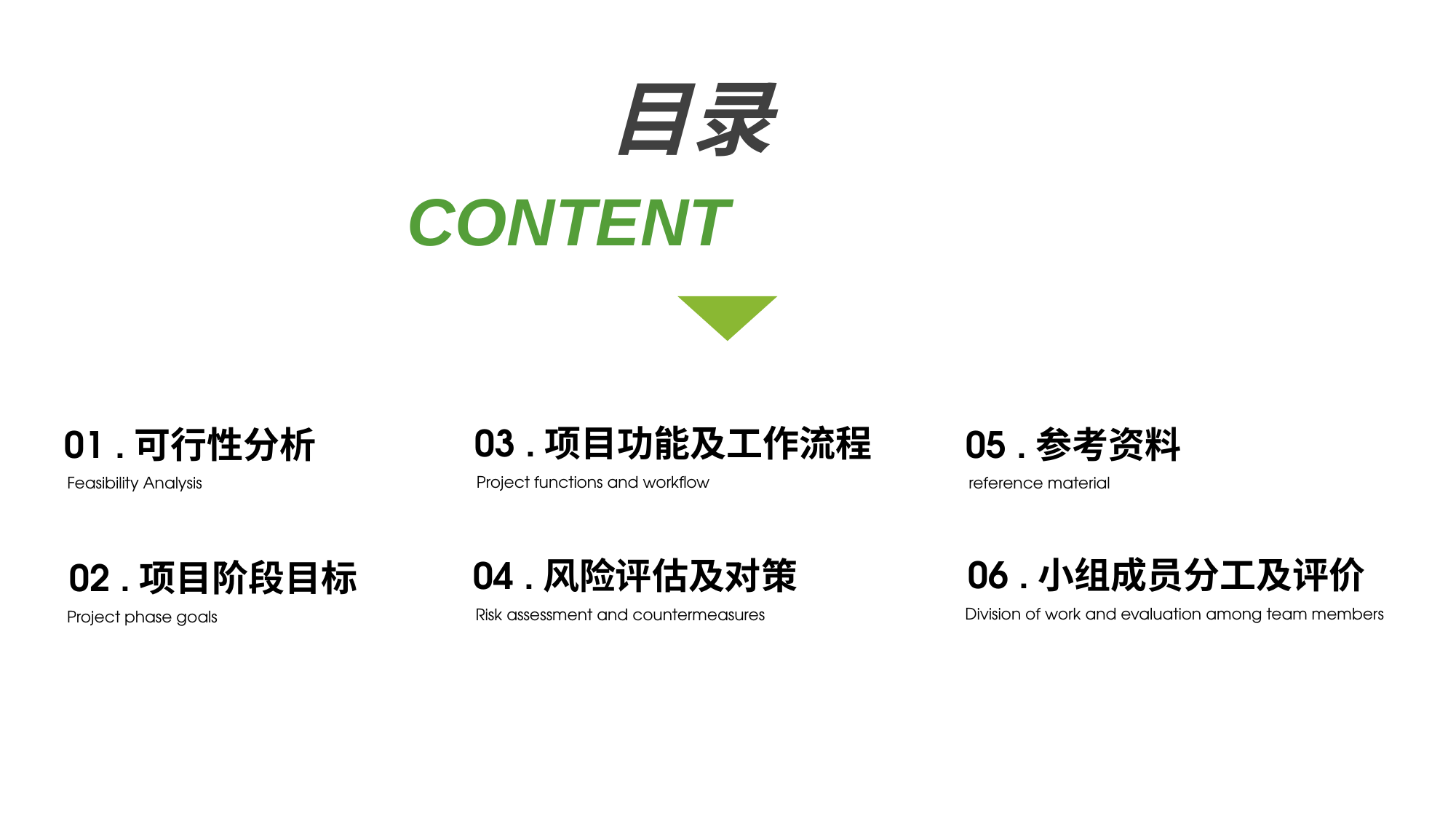

目录
CONTENT

03 .项目功能及工作流程

Project functions and workflow
01 .可行性分析
Feasibility Analysis
05 .参考资料
reference material
06 .小组成员分工及评价
Division of work and evaluation among team members
04 .风险评估及对策
Risk assessment and countermeasures
02 .项目阶段目标
Project phase goals